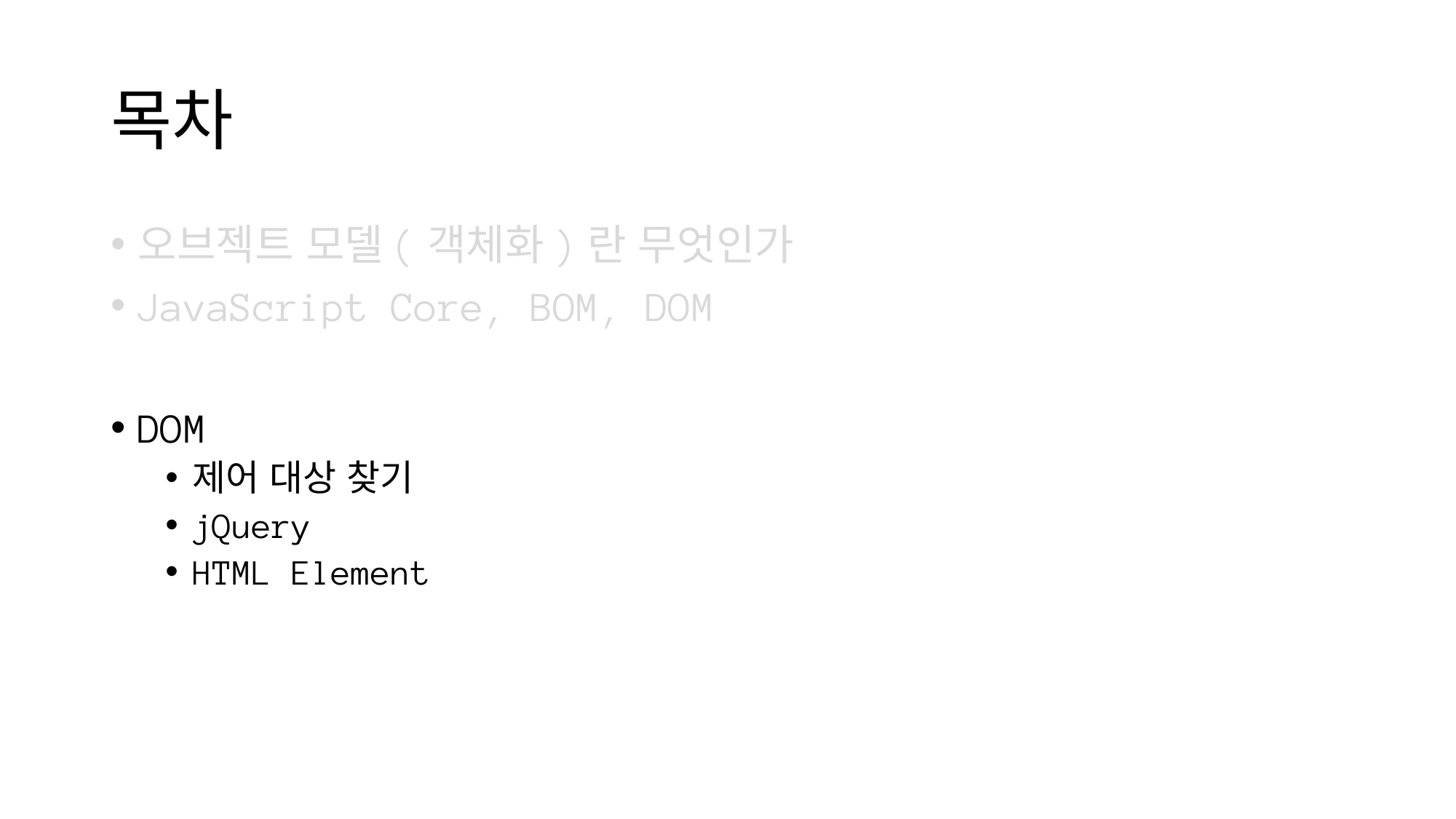

# 목차
오브젝트 모델(객체화)란 무엇인가
JavaScript Core, BOM, DOM

DOM
제어 대상 찾기
jQuery
HTML Element